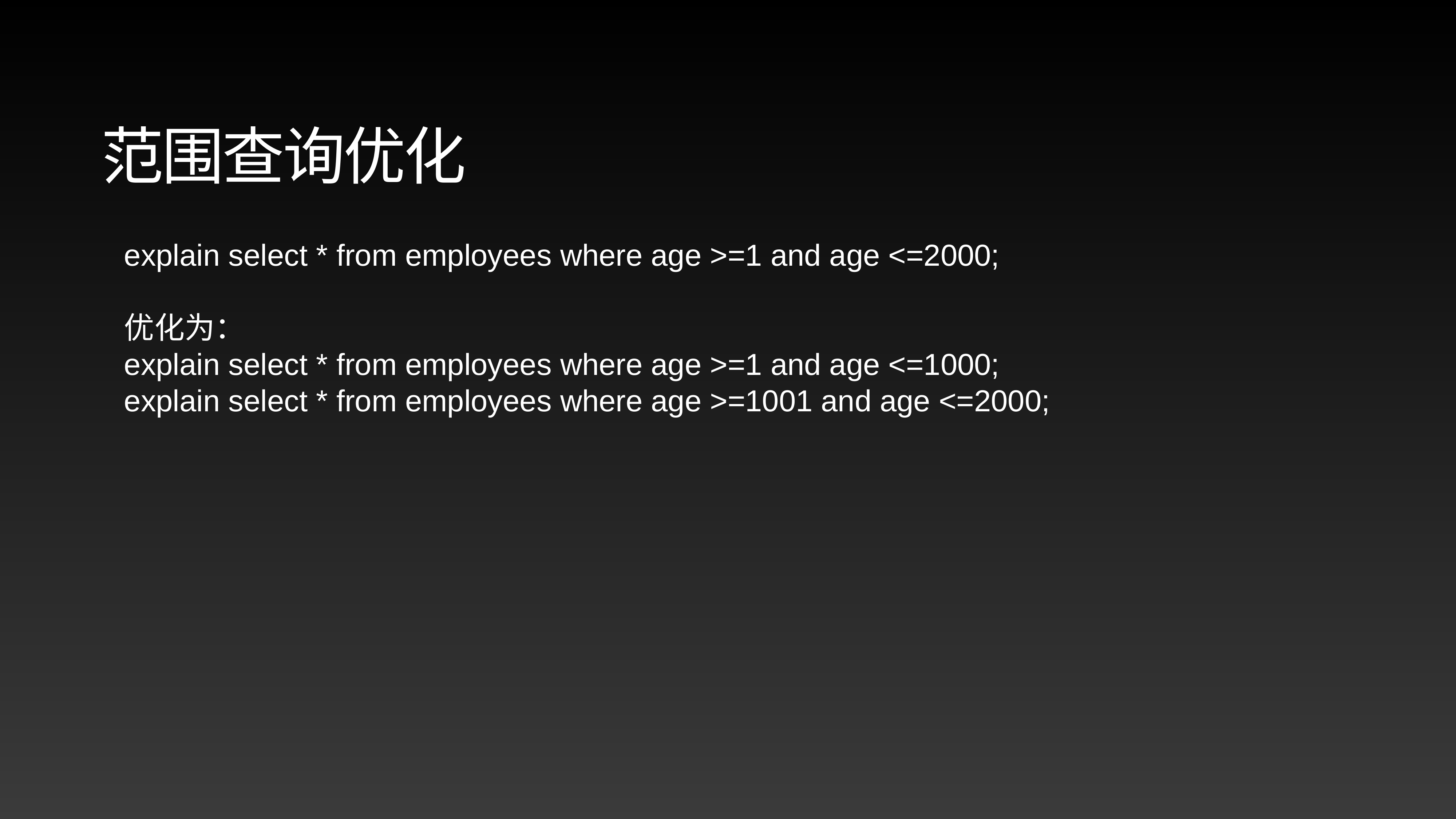

范围查询优化
explain select * from employees where age >=1 and age <=2000;

优化为：
explain select * from employees where age >=1 and age <=1000;
explain select * from employees where age >=1001 and age <=2000;